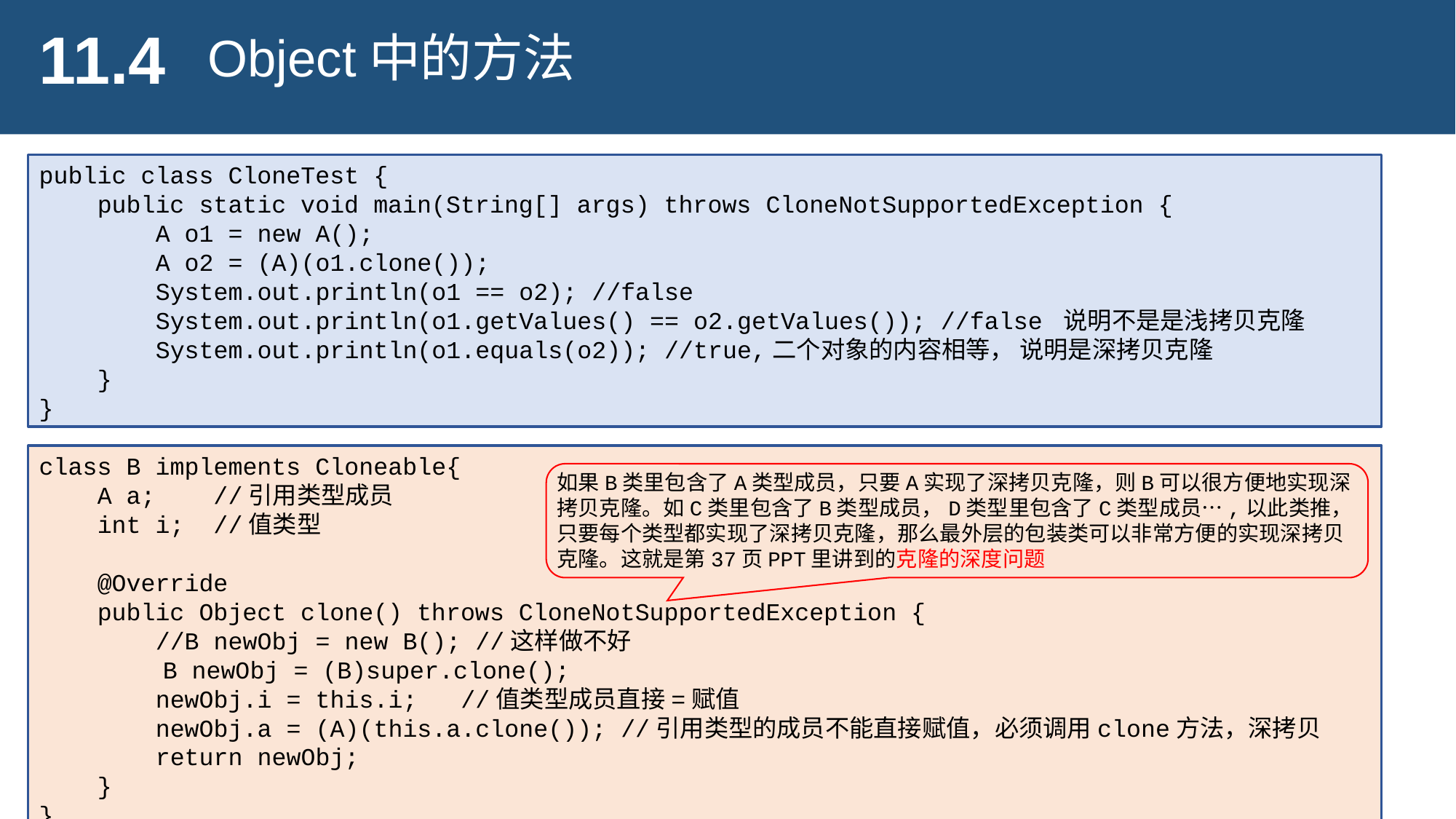

11.4
Object中的方法
public class CloneTest {
    public static void main(String[] args) throws CloneNotSupportedException {
        A o1 = new A();
        A o2 = (A)(o1.clone());
        System.out.println(o1 == o2); //false
        System.out.println(o1.getValues() == o2.getValues()); //false 说明不是是浅拷贝克隆
        System.out.println(o1.equals(o2)); //true,二个对象的内容相等， 说明是深拷贝克隆
    }
}
class B implements Cloneable{
    A a;    //引用类型成员
    int i;  //值类型

    @Override
    public Object clone() throws CloneNotSupportedException {
        //B newObj = new B(); //这样做不好
	 B newObj = (B)super.clone();
        newObj.i = this.i;   //值类型成员直接=赋值
        newObj.a = (A)(this.a.clone()); //引用类型的成员不能直接赋值，必须调用clone方法，深拷贝
        return newObj;
    }
}

如果B类里包含了A类型成员，只要A实现了深拷贝克隆，则B可以很方便地实现深拷贝克隆。如C类里包含了B类型成员，D类型里包含了C类型成员…,以此类推，只要每个类型都实现了深拷贝克隆，那么最外层的包装类可以非常方便的实现深拷贝克隆。这就是第37页PPT里讲到的克隆的深度问题